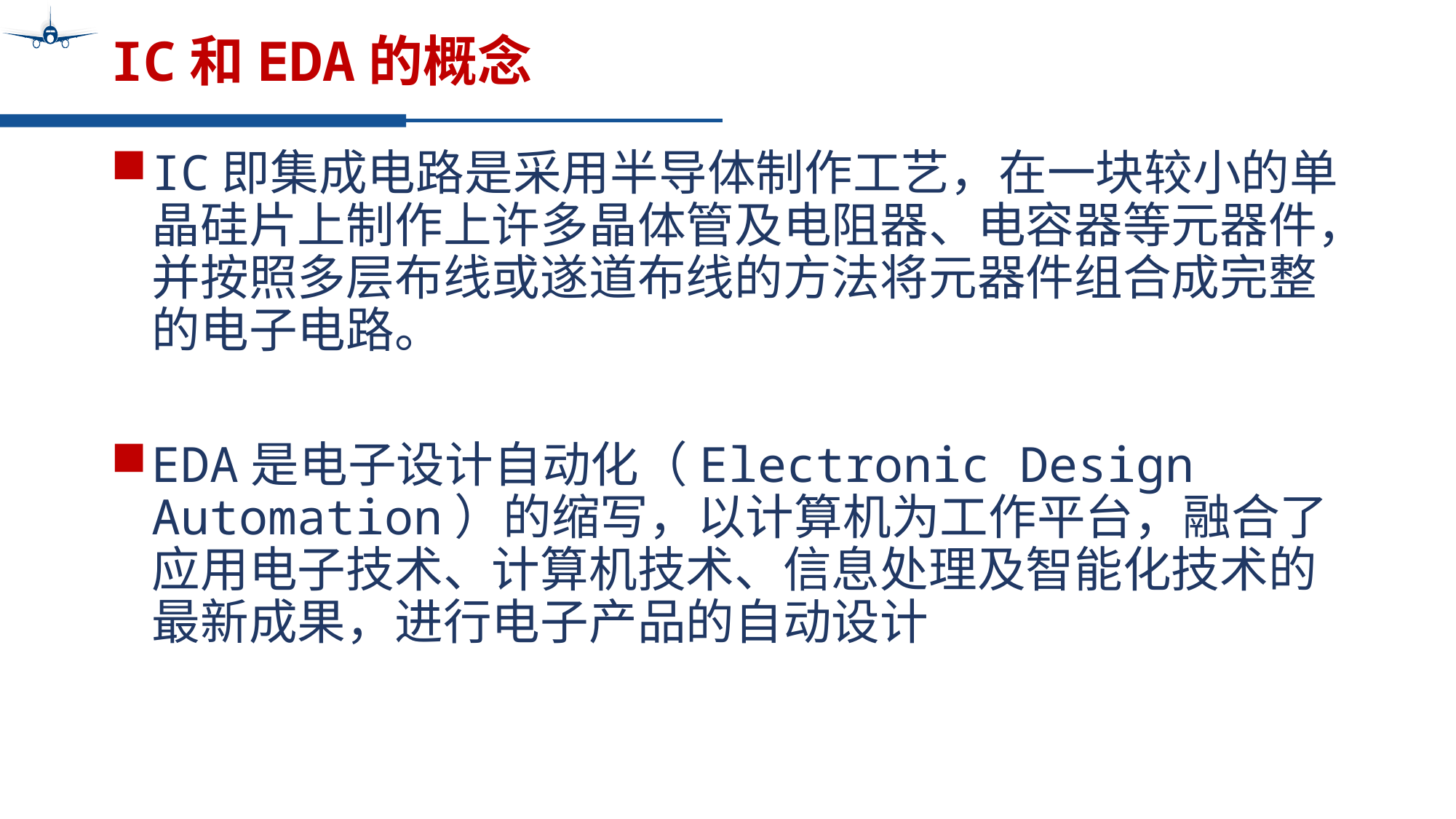

# IC和EDA的概念
IC即集成电路是采用半导体制作工艺，在一块较小的单晶硅片上制作上许多晶体管及电阻器、电容器等元器件，并按照多层布线或遂道布线的方法将元器件组合成完整的电子电路。

EDA是电子设计自动化（Electronic Design Automation）的缩写，以计算机为工作平台，融合了应用电子技术、计算机技术、信息处理及智能化技术的最新成果，进行电子产品的自动设计